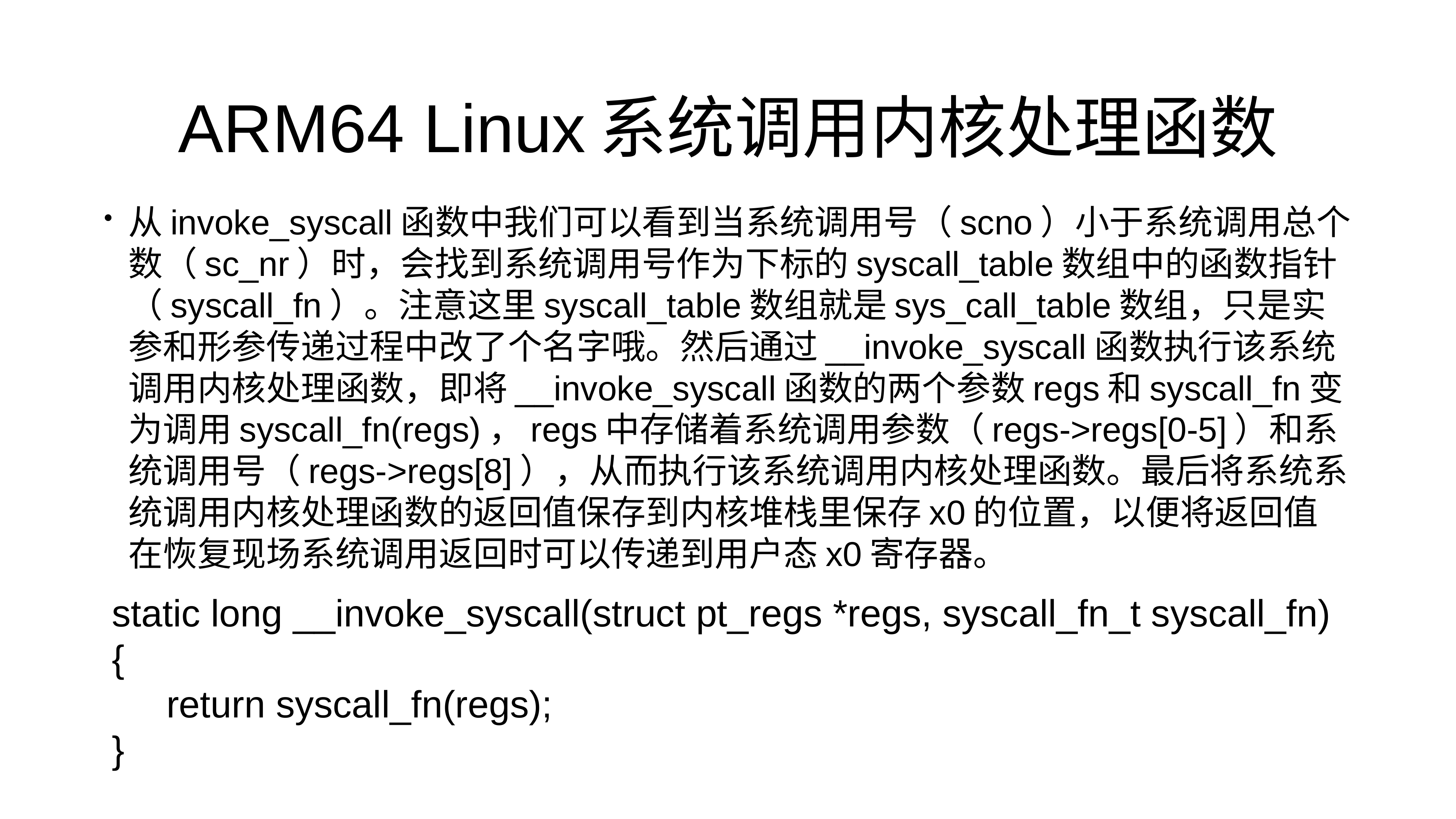

# ARM64 Linux系统调用内核处理函数
从invoke_syscall函数中我们可以看到当系统调用号（scno）小于系统调用总个数（sc_nr）时，会找到系统调用号作为下标的syscall_table数组中的函数指针（syscall_fn）。注意这里syscall_table数组就是sys_call_table数组，只是实参和形参传递过程中改了个名字哦。然后通过__invoke_syscall函数执行该系统调用内核处理函数，即将__invoke_syscall函数的两个参数regs和syscall_fn变为调用syscall_fn(regs)，regs中存储着系统调用参数（regs->regs[0-5]）和系统调用号（regs->regs[8]），从而执行该系统调用内核处理函数。最后将系统系统调用内核处理函数的返回值保存到内核堆栈里保存x0的位置，以便将返回值在恢复现场系统调用返回时可以传递到用户态x0寄存器。
static long __invoke_syscall(struct pt_regs *regs, syscall_fn_t syscall_fn)
{
	return syscall_fn(regs);
}